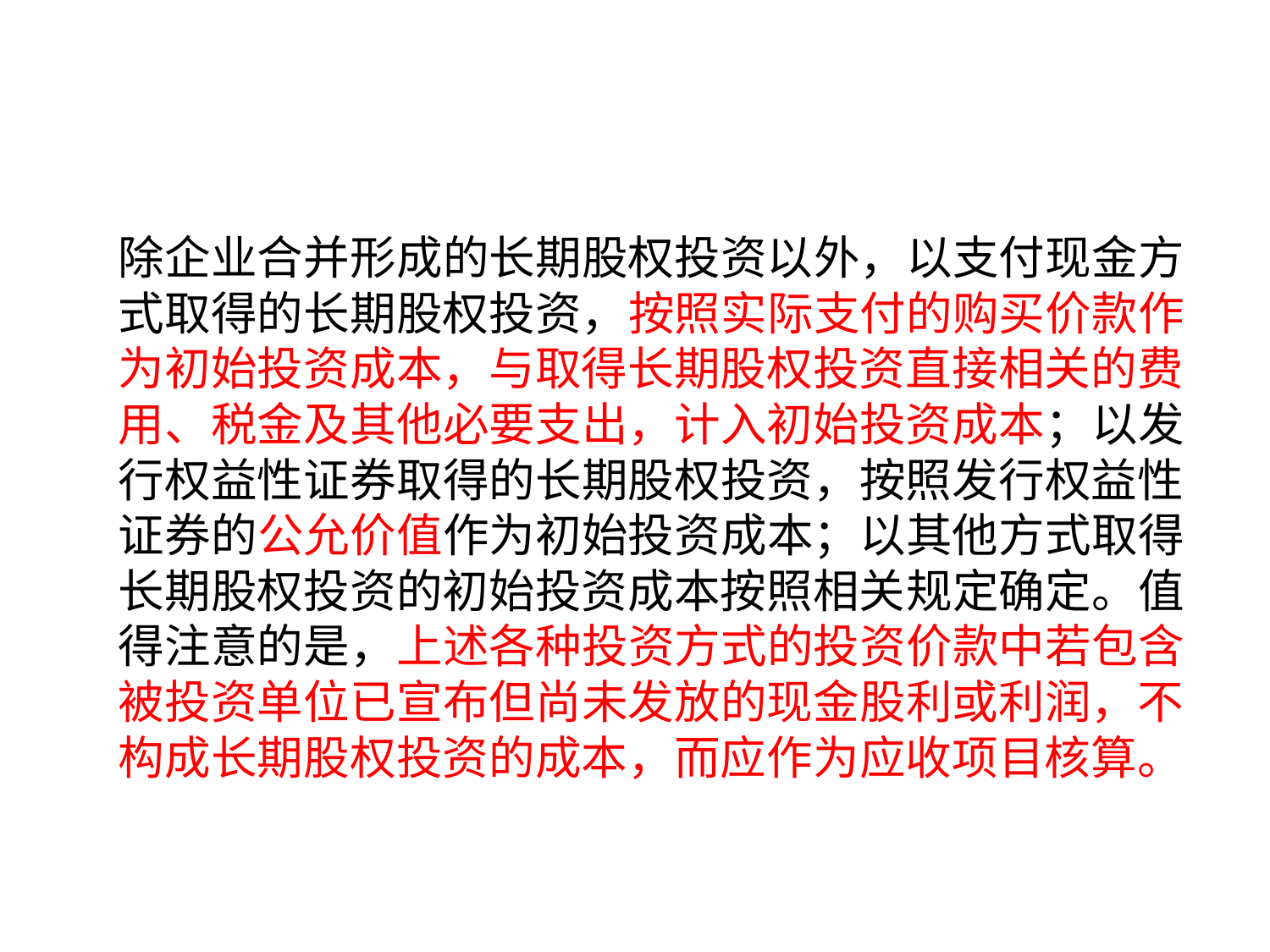

#
	除企业合并形成的长期股权投资以外，以支付现金方式取得的长期股权投资，按照实际支付的购买价款作为初始投资成本，与取得长期股权投资直接相关的费用、税金及其他必要支出，计入初始投资成本；以发行权益性证券取得的长期股权投资，按照发行权益性证券的公允价值作为初始投资成本；以其他方式取得长期股权投资的初始投资成本按照相关规定确定。值得注意的是，上述各种投资方式的投资价款中若包含被投资单位已宣布但尚未发放的现金股利或利润，不构成长期股权投资的成本，而应作为应收项目核算。